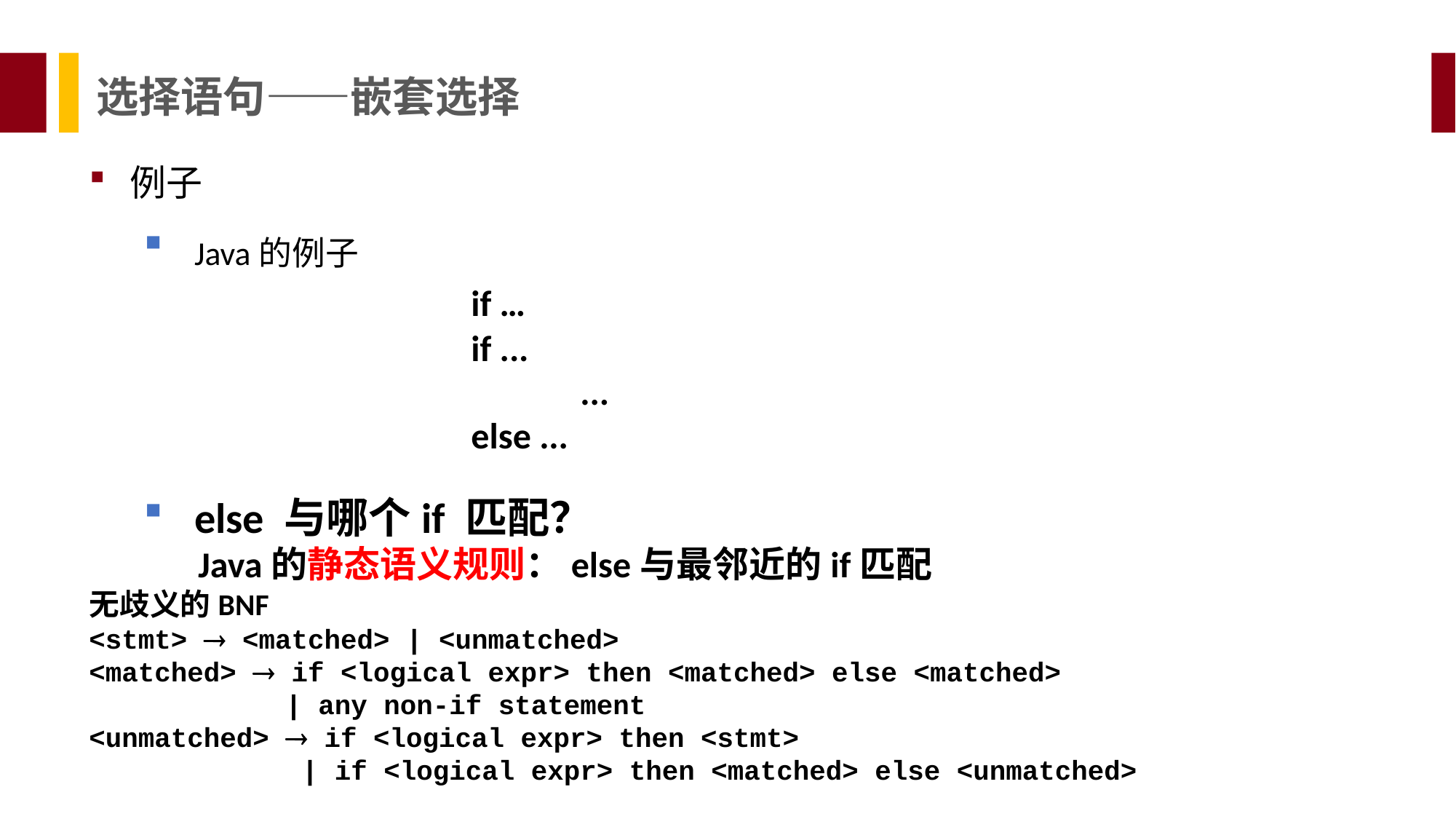

选择语句——嵌套选择
例子
 Java的例子
			if …
			if ...
				...
			else ...
 else 与哪个if 匹配？
Java的静态语义规则：else与最邻近的if匹配
无歧义的BNF
<stmt> → <matched> | <unmatched>
<matched> → if <logical expr> then <matched> else <matched>
            | any non-if statement
<unmatched> → if <logical expr> then <stmt>
             | if <logical expr> then <matched> else <unmatched>